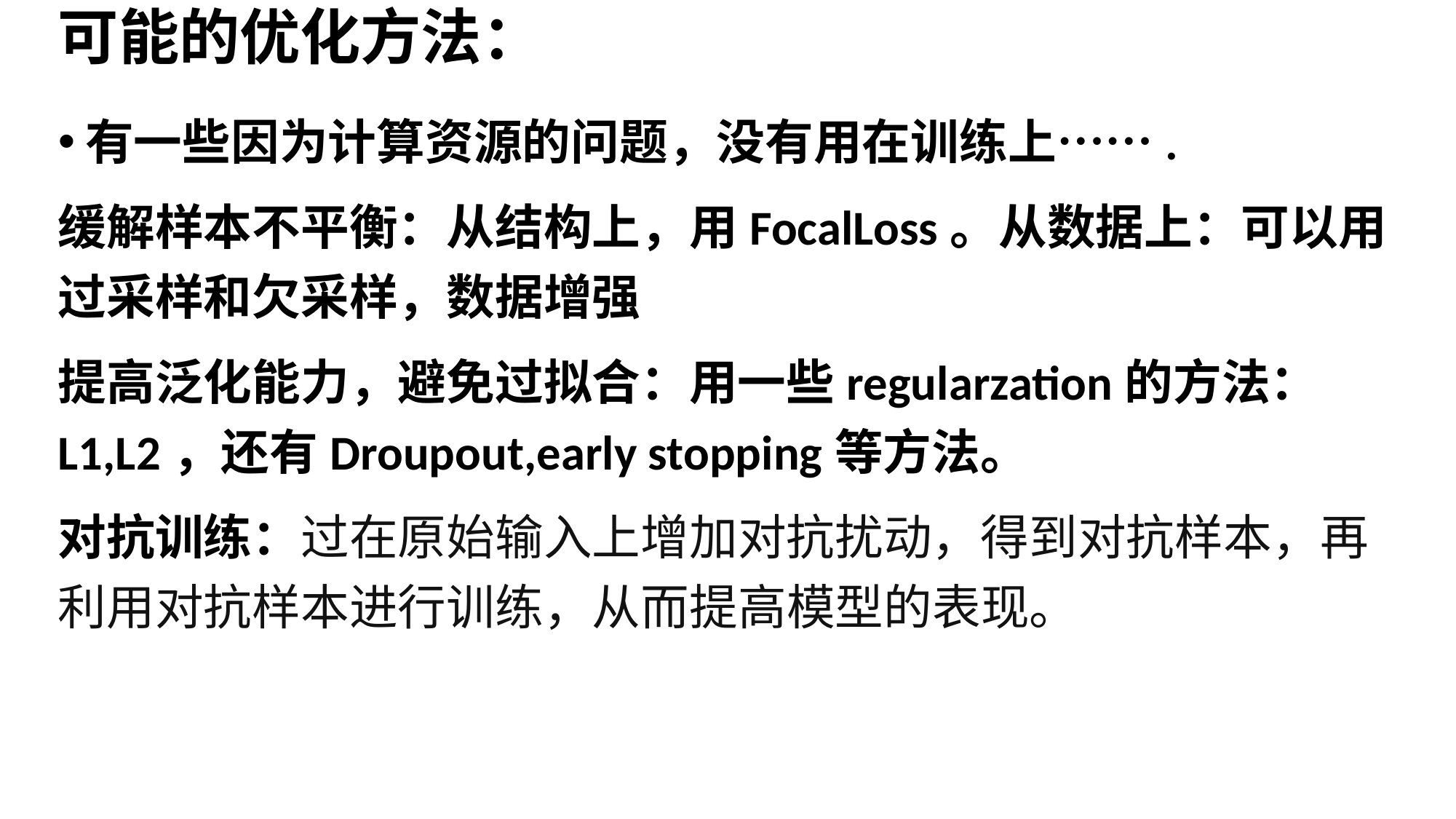

# 可能的优化方法：
有一些因为计算资源的问题，没有用在训练上…….
缓解样本不平衡：从结构上，用FocalLoss。从数据上：可以用过采样和欠采样，数据增强
提高泛化能力，避免过拟合：用一些regularzation的方法：L1,L2，还有Droupout,early stopping等方法。
对抗训练：过在原始输入上增加对抗扰动，得到对抗样本，再利用对抗样本进行训练，从而提高模型的表现。